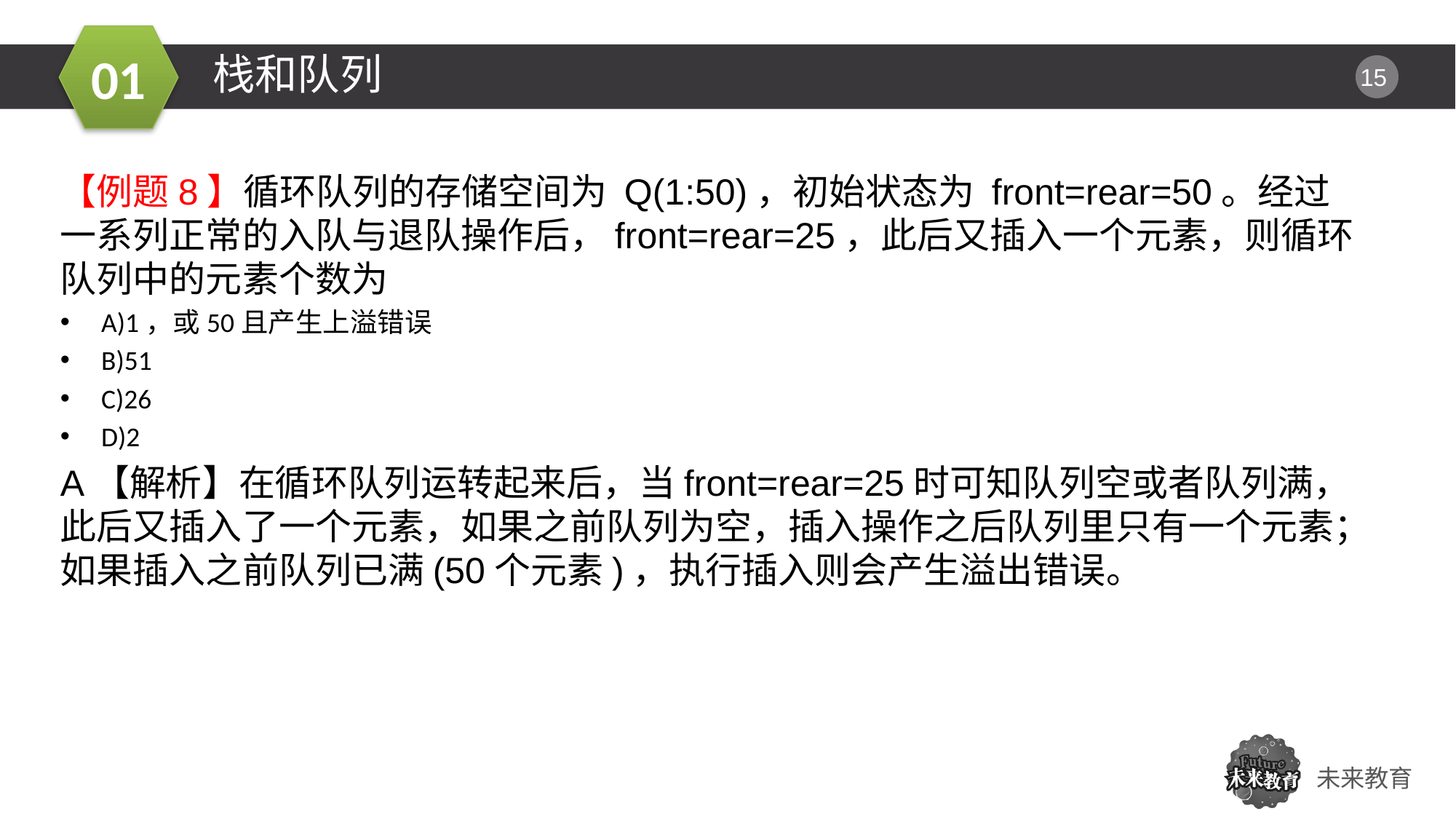

栈和队列
【例题8】循环队列的存储空间为 Q(1:50)，初始状态为 front=rear=50。经过一系列正常的入队与退队操作后，front=rear=25，此后又插入一个元素，则循环队列中的元素个数为
A)1，或50且产生上溢错误
B)51
C)26
D)2
A【解析】在循环队列运转起来后，当front=rear=25时可知队列空或者队列满，此后又插入了一个元素，如果之前队列为空，插入操作之后队列里只有一个元素；如果插入之前队列已满(50个元素)，执行插入则会产生溢出错误。
01